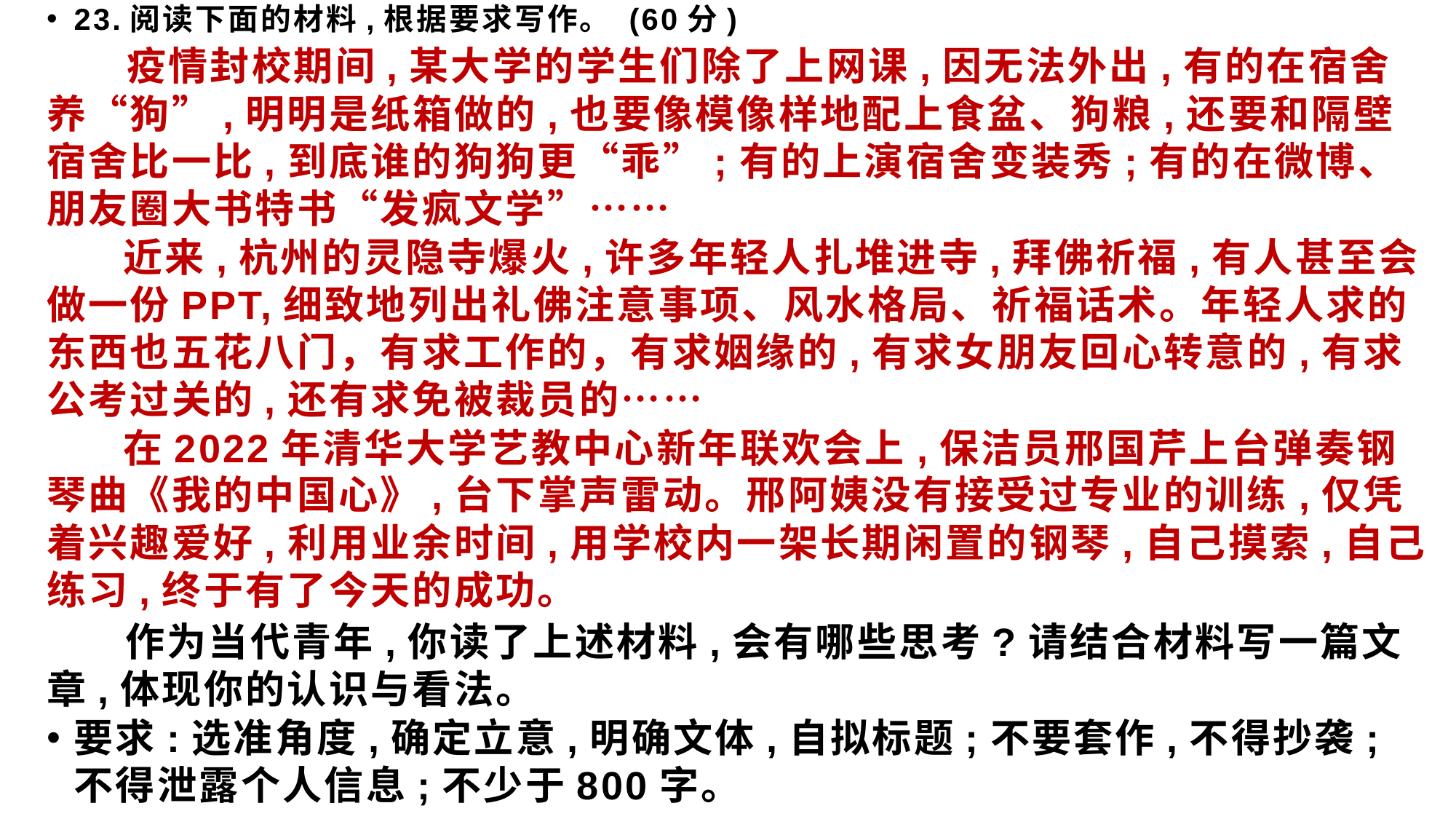

23.阅读下面的材料,根据要求写作。 (60分)
      疫情封校期间,某大学的学生们除了上网课,因无法外出,有的在宿舍养“狗”,明明是纸箱做的,也要像模像样地配上食盆、狗粮,还要和隔壁宿舍比一比,到底谁的狗狗更“乖”;有的上演宿舍变装秀;有的在微博、朋友圈大书特书“发疯文学”……
      近来,杭州的灵隐寺爆火,许多年轻人扎堆进寺,拜佛祈福,有人甚至会做一份PPT,细致地列出礼佛注意事项、风水格局、祈福话术。年轻人求的东西也五花八门，有求工作的，有求姻缘的,有求女朋友回心转意的,有求公考过关的,还有求免被裁员的……
      在2022年清华大学艺教中心新年联欢会上,保洁员邢国芹上台弹奏钢琴曲《我的中国心》,台下掌声雷动。邢阿姨没有接受过专业的训练,仅凭着兴趣爱好,利用业余时间,用学校内一架长期闲置的钢琴,自己摸索,自己练习,终于有了今天的成功。
      作为当代青年,你读了上述材料,会有哪些思考?请结合材料写一篇文章,体现你的认识与看法。
要求:选准角度,确定立意,明确文体,自拟标题;不要套作,不得抄袭;不得泄露个人信息;不少于800字。